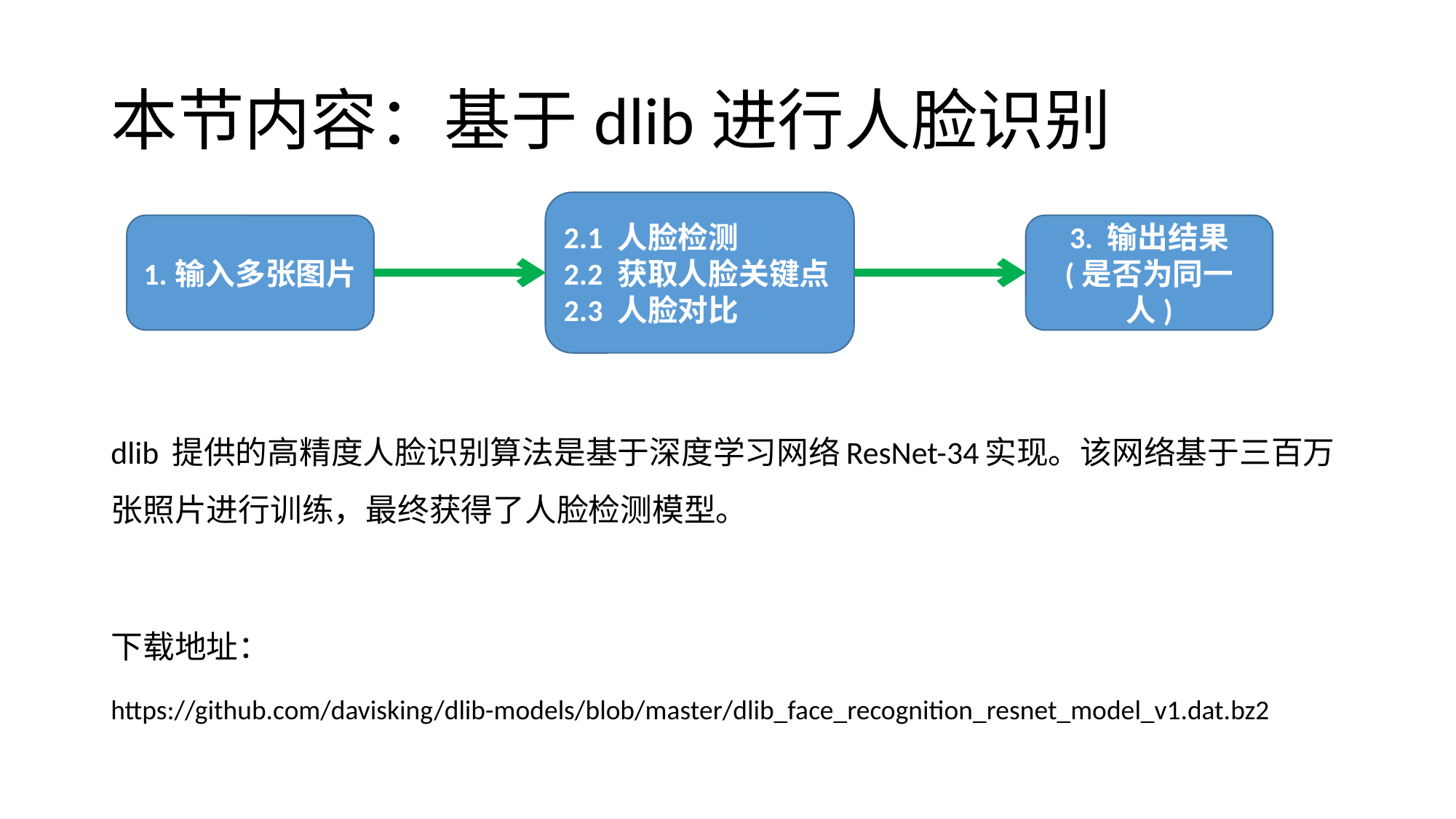

# 本节内容：基于dlib进行人脸识别
2.1 人脸检测
2.2 获取人脸关键点
2.3 人脸对比
1.输入多张图片
3. 输出结果
(是否为同一人)
dlib 提供的高精度人脸识别算法是基于深度学习网络ResNet-34实现。该网络基于三百万张照片进行训练，最终获得了人脸检测模型。

下载地址：
https://github.com/davisking/dlib-models/blob/master/dlib_face_recognition_resnet_model_v1.dat.bz2